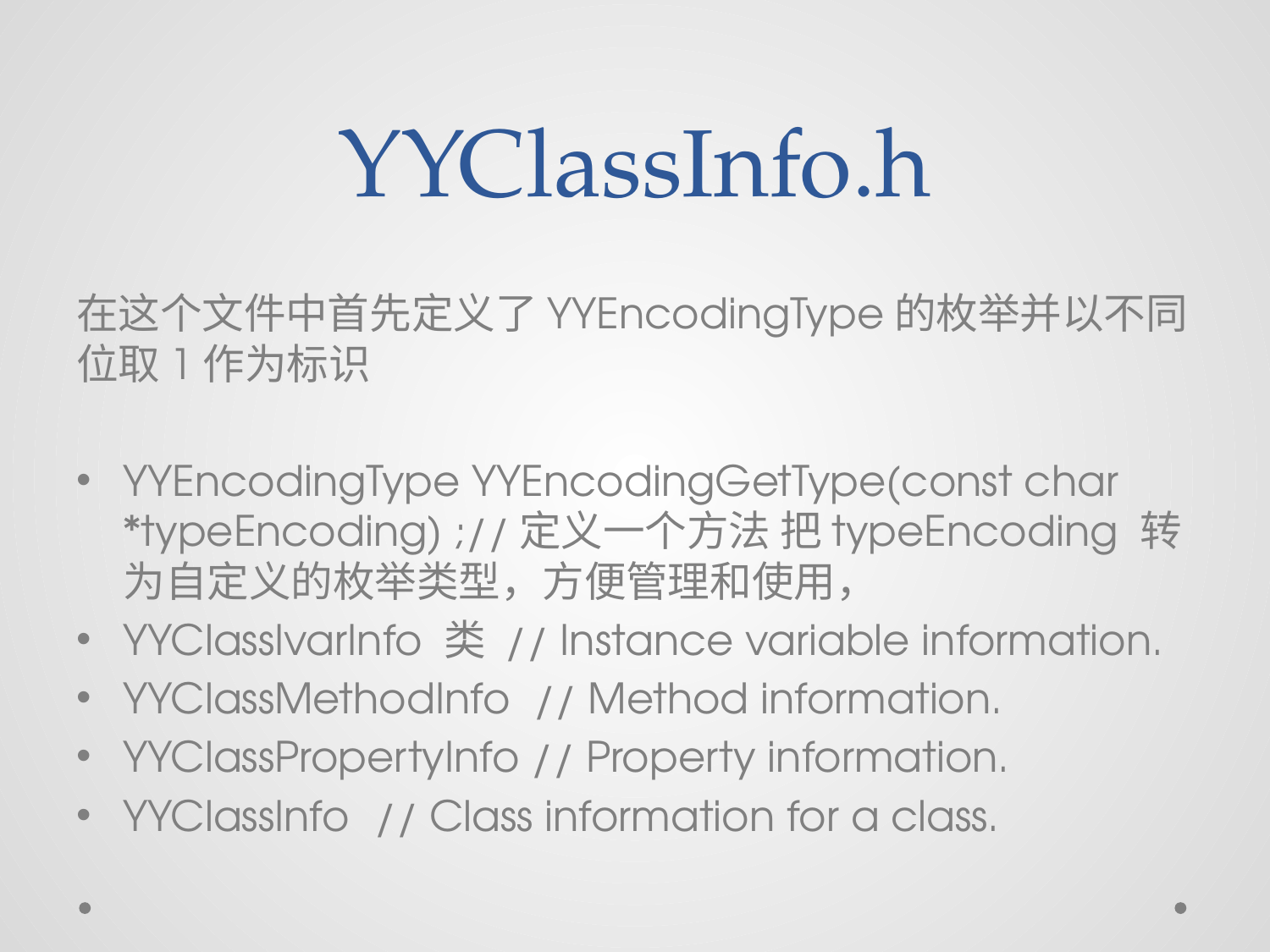

# YYClassInfo.h

在这个文件中首先定义了YYEncodingType的枚举并以不同位取1作为标识

YYEncodingType YYEncodingGetType(const char *typeEncoding) ;//定义一个方法 把typeEncoding 转为自定义的枚举类型，方便管理和使用，
YYClassIvarInfo 类 // Instance variable information.
YYClassMethodInfo  // Method information.
YYClassPropertyInfo // Property information.
YYClassInfo	// Class information for a class.